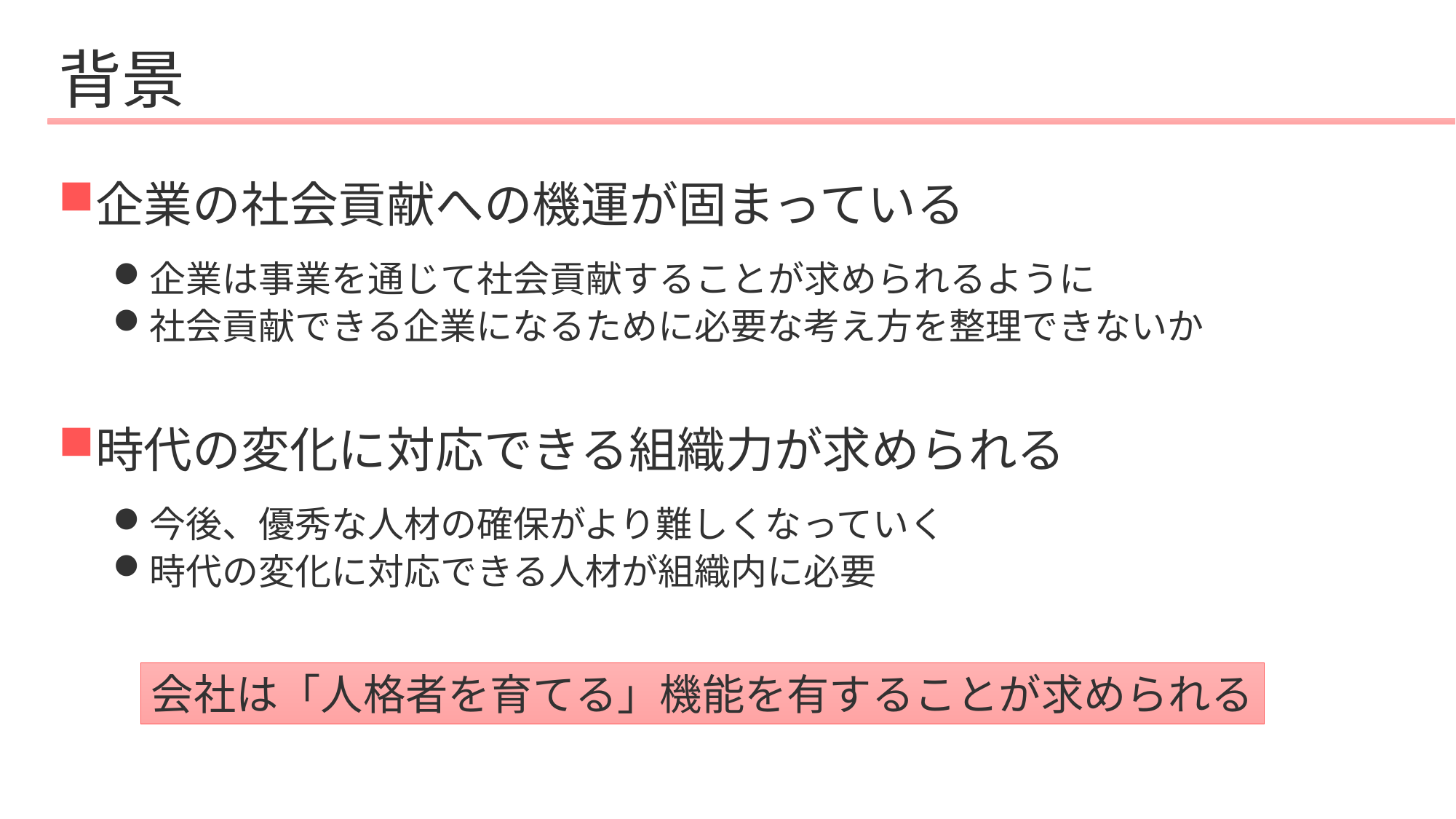

# 背景
企業の社会貢献への機運が固まっている
企業は事業を通じて社会貢献することが求められるように
社会貢献できる企業になるために必要な考え方を整理できないか
時代の変化に対応できる組織力が求められる
今後、優秀な人材の確保がより難しくなっていく
時代の変化に対応できる人材が組織内に必要
会社は「人格者を育てる」機能を有することが求められる
4